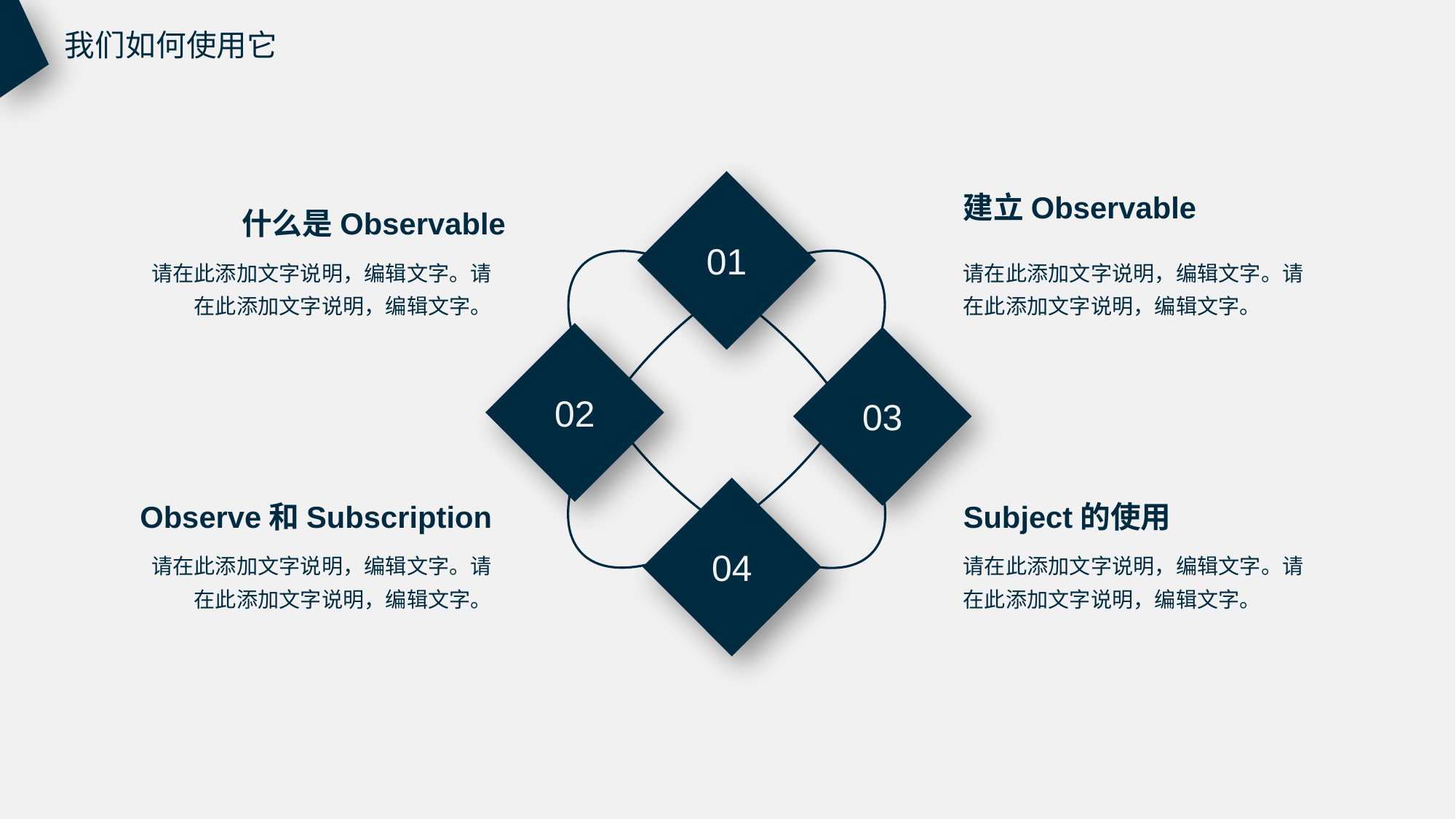

我们如何使用它
01
建立Observable

什么是Observable
请在此添加文字说明，编辑文字。请在此添加文字说明，编辑文字。
请在此添加文字说明，编辑文字。请在此添加文字说明，编辑文字。

02
03
04
Observe和Subscription
Subject的使用
请在此添加文字说明，编辑文字。请在此添加文字说明，编辑文字。
请在此添加文字说明，编辑文字。请在此添加文字说明，编辑文字。